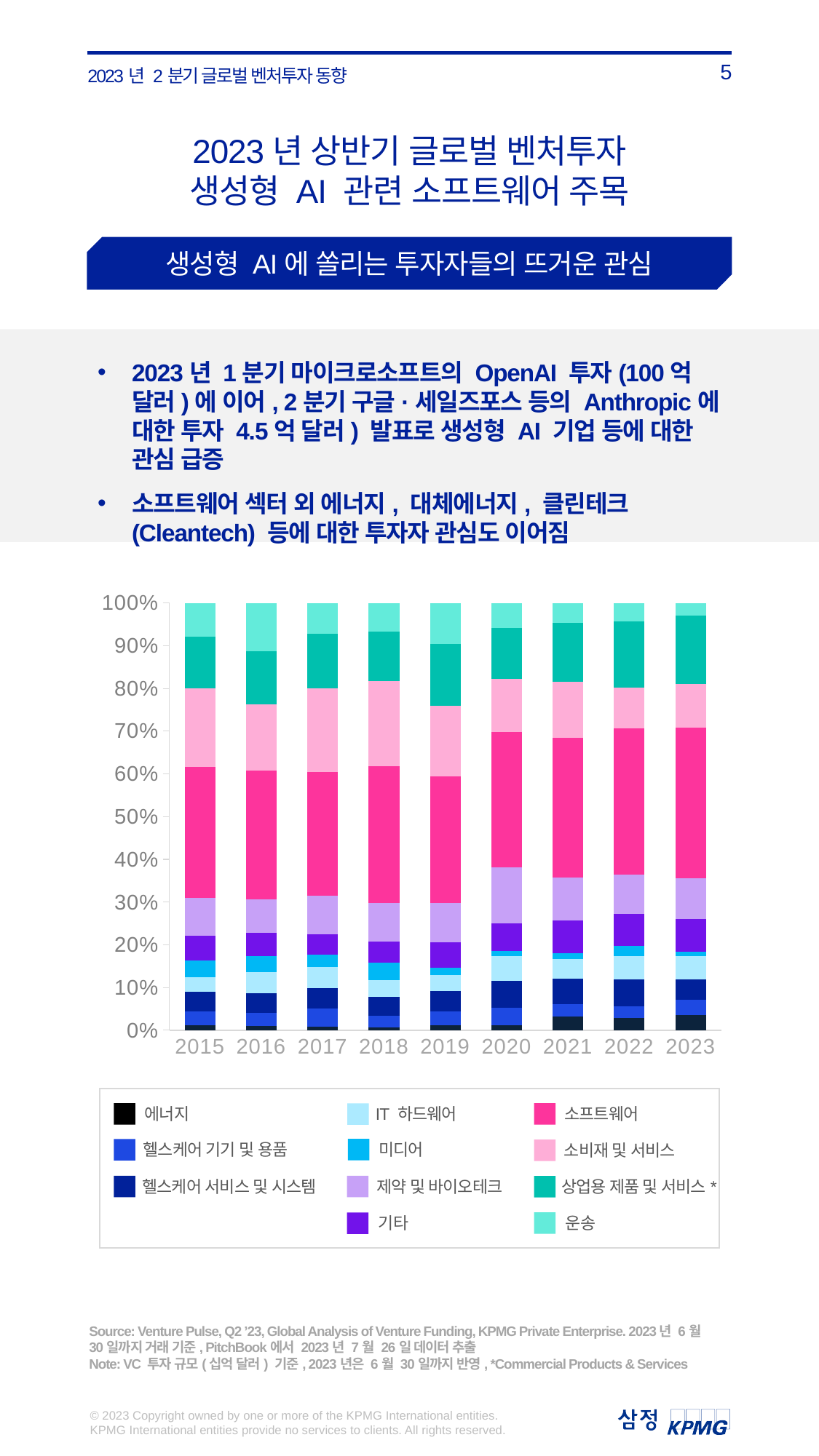

2023년 상반기 글로벌 벤처투자
생성형 AI 관련 소프트웨어 주목
생성형 AI에 쏠리는 투자자들의 뜨거운 관심

2023년 1분기 마이크로소프트의 OpenAI 투자(100억 달러)에 이어, 2분기 구글·세일즈포스 등의 Anthropic에 대한 투자 4.5억 달러) 발표로 생성형 AI 기업 등에 대한 관심 급증
소프트웨어 섹터 외 에너지, 대체에너지, 클린테크(Cleantech) 등에 대한 투자자 관심도 이어짐

### Chart

| Category | 에너지 | 헬스케어 기기 및 용품 | 헬스케어 서비스 및 시스템 | IT 하드웨어 | 미디어 | 기타 | 제약 및 바이오테크 | 소프트웨어 | 소비재 및 서비스 | 상업용 제품 및 서비스 | 운송 |
|---|---|---|---|---|---|---|---|---|---|---|---|
| 2015 | 2.052533280719 | 6.075106540166 | 8.189760824094 | 6.2890374138650005 | 6.951414670330999 | 10.479077238867 | 16.195090162493 | 55.540214326158 | 33.211980015392996 | 21.934728457817002 | 14.228745383745 |
| 2016 | 1.965710827974 | 6.1692476611350004 | 8.93418282417 | 9.838272499288001 | 7.227850302308 | 10.792394512102 | 15.633687367041 | 59.418284572599 | 30.391181735925997 | 24.621046416542 | 22.234671159347 |
| 2017 | 1.766729156466 | 9.02384363506 | 10.503670648414 | 10.399192326287 | 6.40746043904 | 9.978554061206 | 19.426897370233 | 62.167572044907 | 42.270982761728 | 27.218737396287 | 15.595495918059 |
| 2018 | 2.349794022033 | 9.922563226378001 | 15.48884330422 | 14.150248966108 | 13.980356271287999 | 17.786007066026 | 32.417462092208 | 113.36291119974899 | 71.057854520445 | 41.193034902057 | 23.488162804947 |
| 2019 | 3.655126780343 | 10.817021414793 | 15.440007375985001 | 12.29644682575 | 6.01460868189 | 19.442069498158002 | 30.162819465747003 | 97.04038379191401 | 53.932862776278995 | 47.566321698731 | 31.471514676583 |
| 2020 | 4.070885951869 | 15.505875777073001 | 23.735506691772 | 21.325303579582 | 4.382960259354999 | 24.317004747708 | 48.829770300864 | 118.19724577118 | 46.884876759437 | 44.316948794632 | 21.65535187052 |
| 2021 | 23.783037289872997 | 22.359656434045 | 43.580174460388996 | 34.138051634651 | 9.980758878966999 | 57.631315620964 | 74.245773271842 | 244.474959585851 | 97.791511220938 | 102.138846757688 | 34.981839206582 |
| 2022 | 15.231190218641999 | 13.959084504132 | 32.980055721791004 | 29.09028557252 | 12.844856417269 | 38.843314620116 | 48.369603865357 | 180.530262115908 | 49.916711251801004 | 81.53268130584401 | 22.573489294496 |
| 2023 | 5.957106489704 | 5.584547286705 | 8.071502327809 | 8.697357545712 | 1.669002343765 | 12.580127946414999 | 15.521602931510001 | 57.716058422452 | 16.787687610029 | 26.234657358434 | 4.819828045724 |
에너지

헬스케어 기기 및 용품

헬스케어 서비스 및 시스템

소프트웨어

소비재 및 서비스

상업용 제품 및 서비스*

운송

IT 하드웨어

미디어

제약 및 바이오테크

기타

Source: Venture Pulse, Q2 ’23, Global Analysis of Venture Funding, KPMG Private Enterprise. 2023년 6월 30일까지 거래 기준, PitchBook에서 2023년 7월 26일 데이터 추출
Note: VC 투자 규모(십억 달러) 기준, 2023년은 6월 30일까지 반영, *Commercial Products & Services